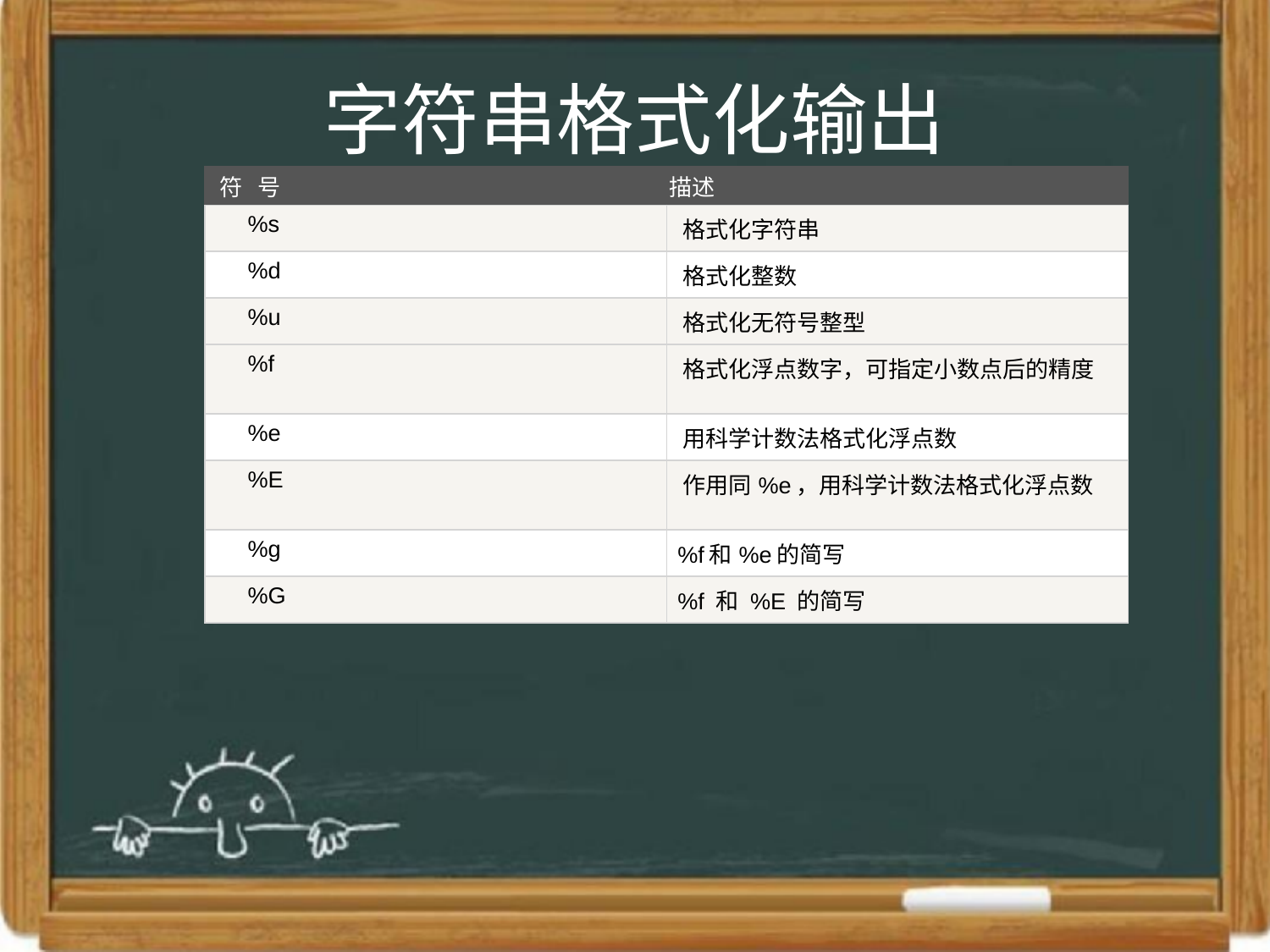

# 字符串格式化输出
| 符   号 | 描述 |
| --- | --- |
| %s | 格式化字符串 |
| %d | 格式化整数 |
| %u | 格式化无符号整型 |
| %f | 格式化浮点数字，可指定小数点后的精度 |
| %e | 用科学计数法格式化浮点数 |
| %E | 作用同%e，用科学计数法格式化浮点数 |
| %g | %f和%e的简写 |
| %G | %f 和 %E 的简写 |